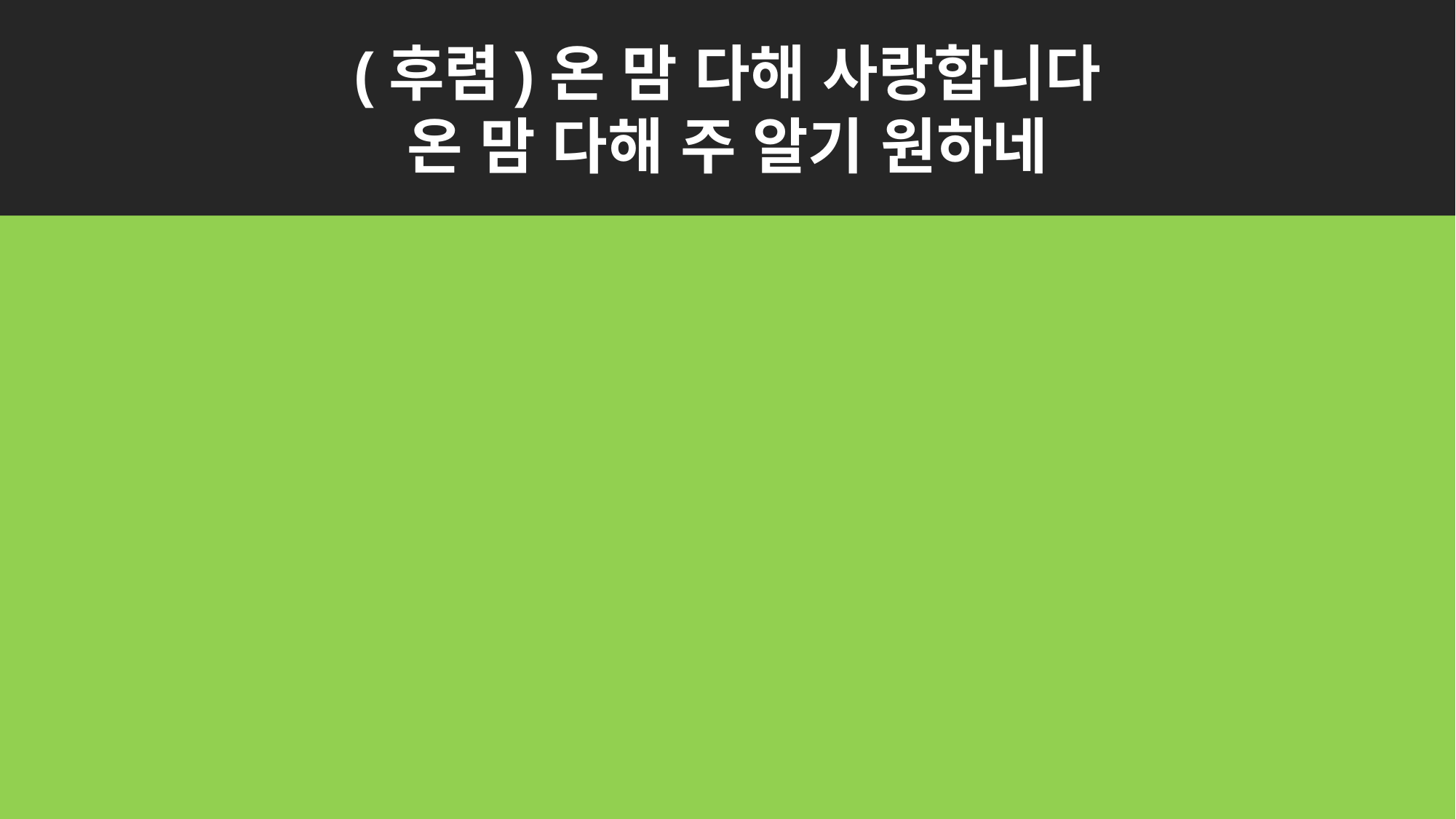

(후렴)온 맘 다해 사랑합니다
온 맘 다해 주 알기 원하네